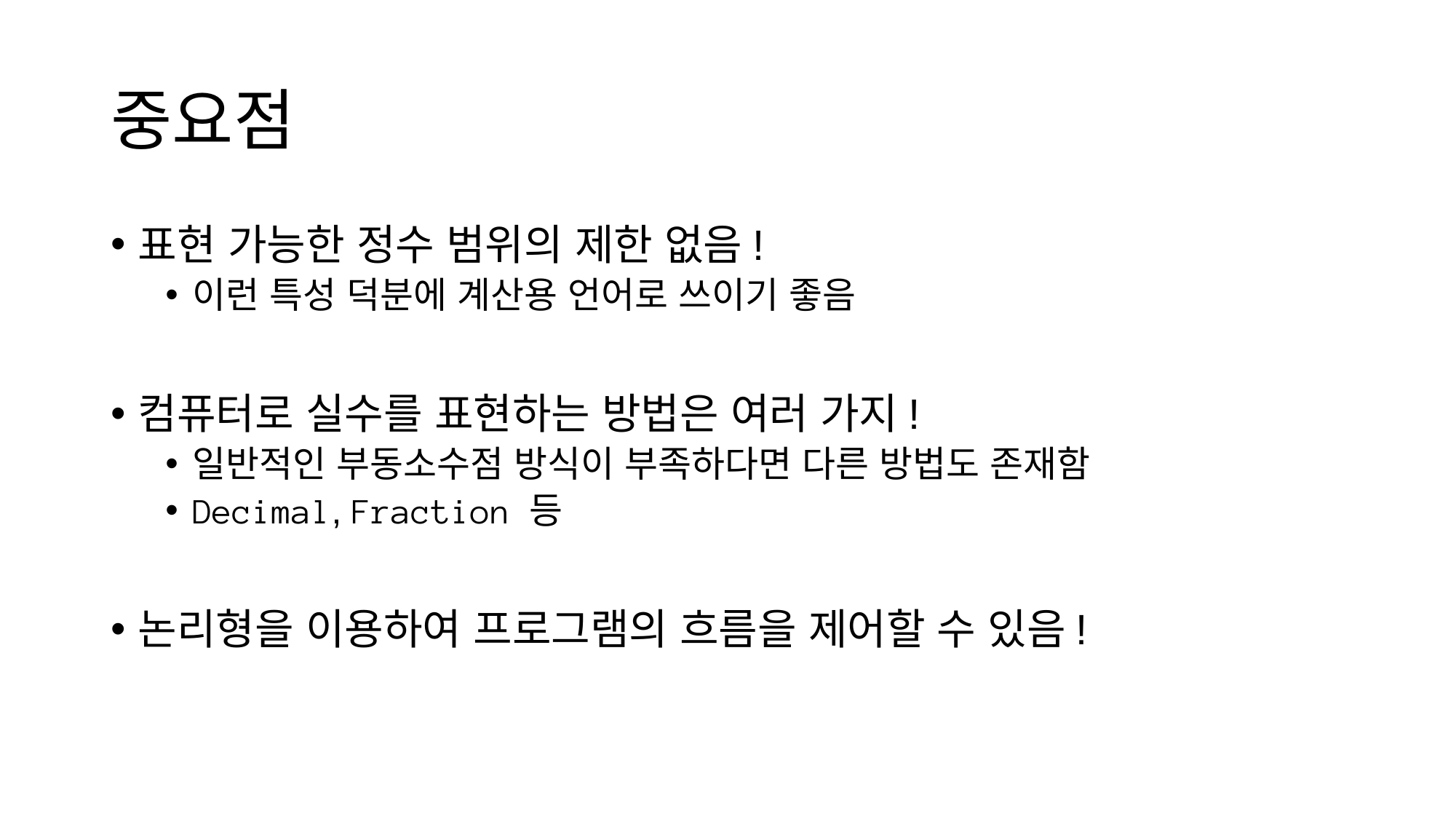

# 중요점
표현 가능한 정수 범위의 제한 없음!
이런 특성 덕분에 계산용 언어로 쓰이기 좋음

컴퓨터로 실수를 표현하는 방법은 여러 가지!
일반적인 부동소수점 방식이 부족하다면 다른 방법도 존재함
Decimal, Fraction 등

논리형을 이용하여 프로그램의 흐름을 제어할 수 있음!